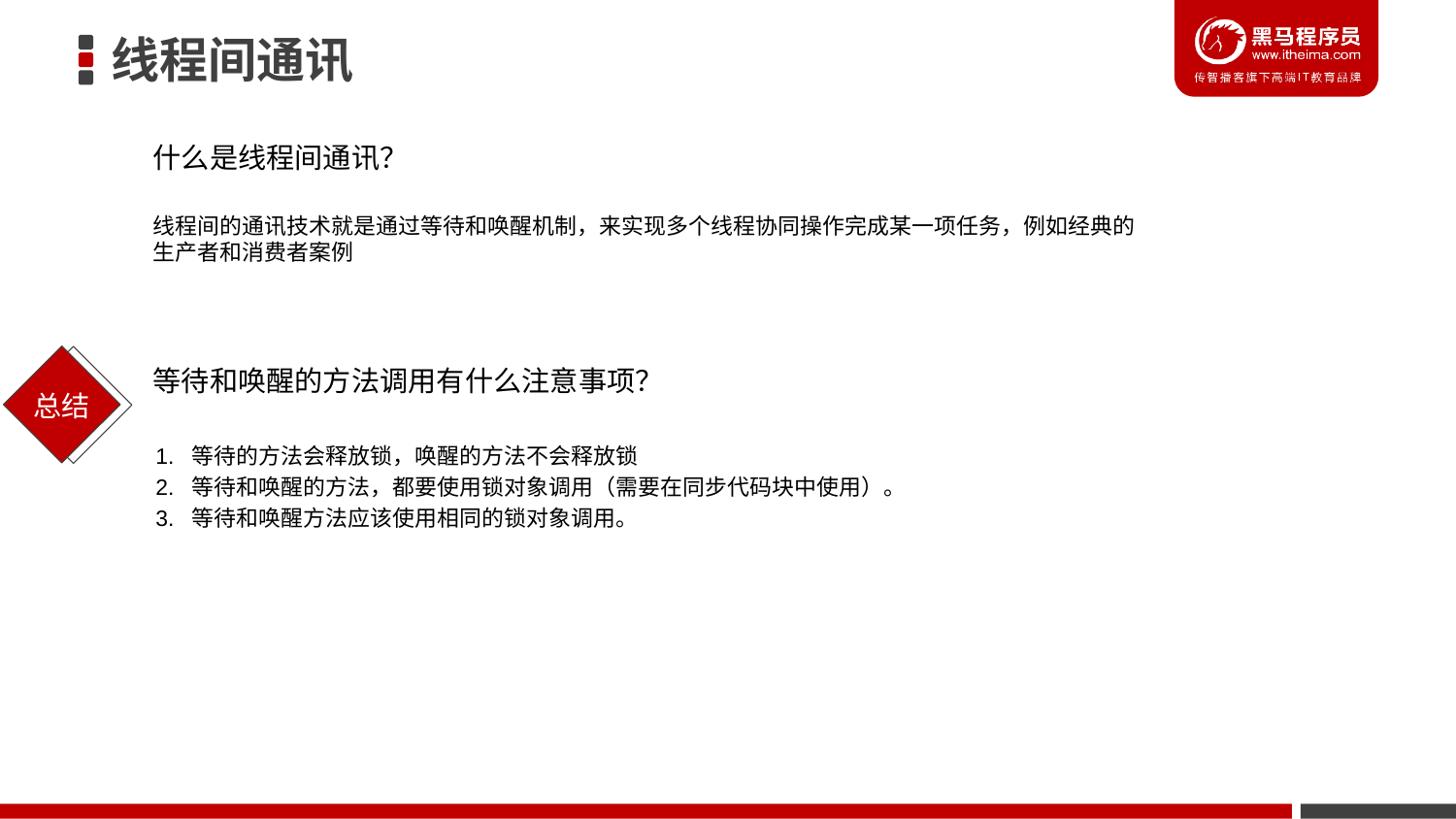

# 线程间通讯
什么是线程间通讯？
线程间的通讯技术就是通过等待和唤醒机制，来实现多个线程协同操作完成某一项任务，例如经典的生产者和消费者案例
等待和唤醒的方法调用有什么注意事项？
等待的方法会释放锁，唤醒的方法不会释放锁
等待和唤醒的方法，都要使用锁对象调用（需要在同步代码块中使用）。
等待和唤醒方法应该使用相同的锁对象调用。